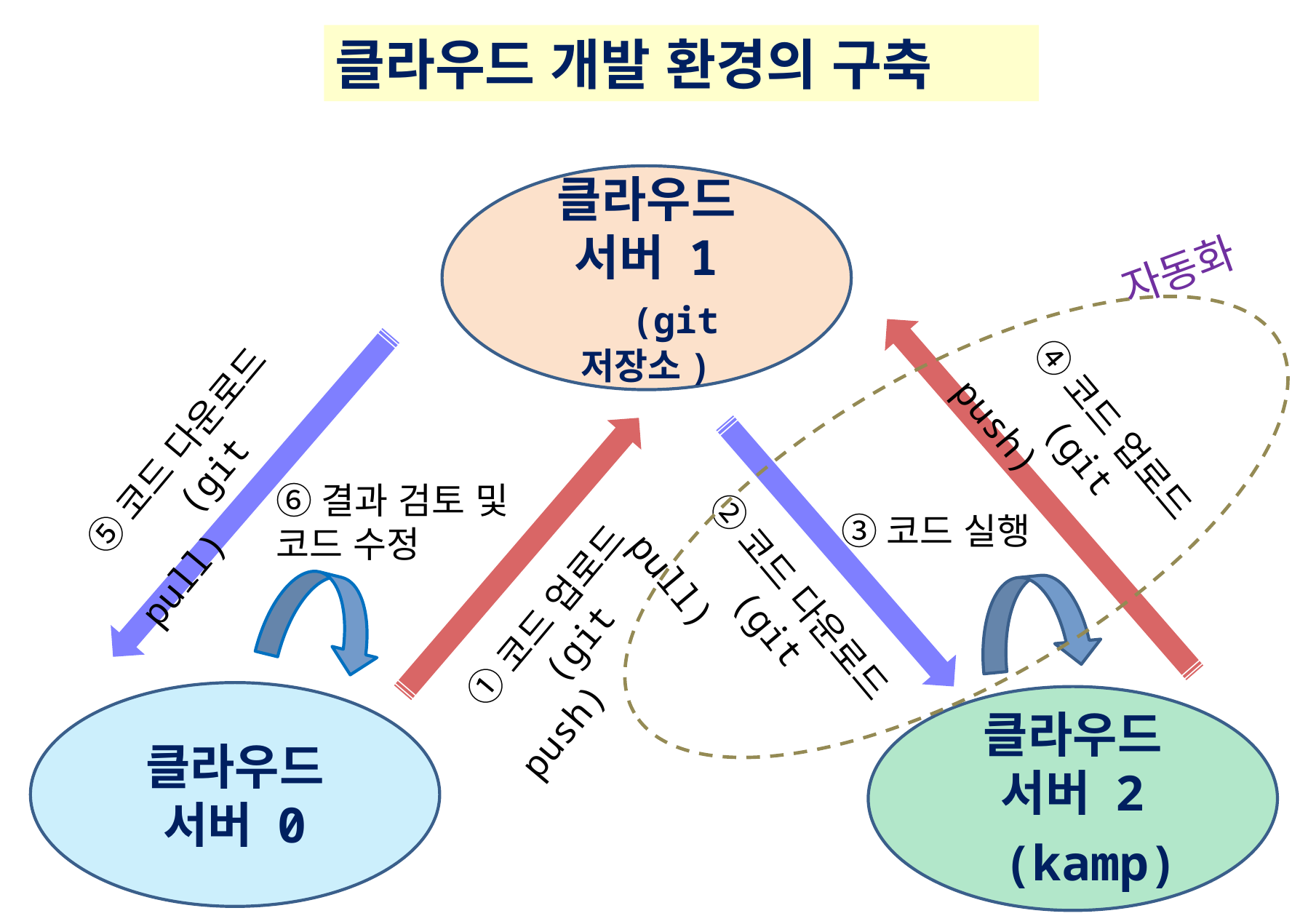

클라우드 개발 환경의 구축
클라우드
서버 1
  (git 저장소)
  자동화

  ④코드 업로드
    (git push)
  ⑤코드 다운로드
     (git pull)
⑥결과 검토 및 코드 수정

③코드 실행

  ②코드 다운로드
     (git pull)

  ①코드 업로드
    (git push)
클라우드
서버 0
클라우드
서버 2
 (kamp)